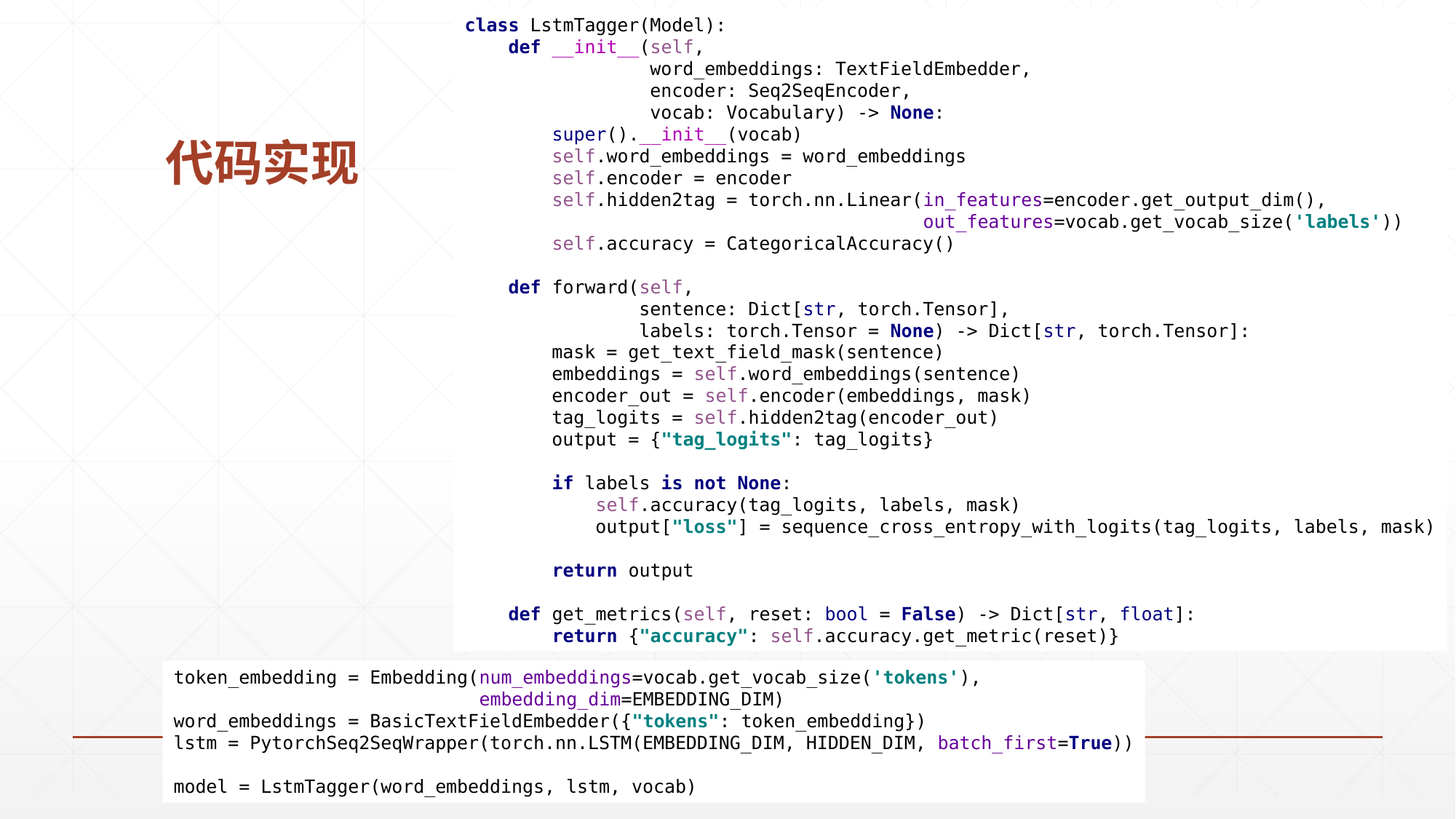

class LstmTagger(Model):
    def __init__(self,
                 word_embeddings: TextFieldEmbedder,
                 encoder: Seq2SeqEncoder,
                 vocab: Vocabulary) -> None:
        super().__init__(vocab)
        self.word_embeddings = word_embeddings
        self.encoder = encoder
        self.hidden2tag = torch.nn.Linear(in_features=encoder.get_output_dim(),
                                          out_features=vocab.get_vocab_size('labels'))
        self.accuracy = CategoricalAccuracy()
    def forward(self,
                sentence: Dict[str, torch.Tensor],
                labels: torch.Tensor = None) -> Dict[str, torch.Tensor]:
        mask = get_text_field_mask(sentence)
        embeddings = self.word_embeddings(sentence)
        encoder_out = self.encoder(embeddings, mask)
        tag_logits = self.hidden2tag(encoder_out)
        output = {"tag_logits": tag_logits}
        if labels is not None:
            self.accuracy(tag_logits, labels, mask)
            output["loss"] = sequence_cross_entropy_with_logits(tag_logits, labels, mask)
        return output
    def get_metrics(self, reset: bool = False) -> Dict[str, float]:
        return {"accuracy": self.accuracy.get_metric(reset)}
# 代码实现

token_embedding = Embedding(num_embeddings=vocab.get_vocab_size('tokens'),
                            embedding_dim=EMBEDDING_DIM)
word_embeddings = BasicTextFieldEmbedder({"tokens": token_embedding})
lstm = PytorchSeq2SeqWrapper(torch.nn.LSTM(EMBEDDING_DIM, HIDDEN_DIM, batch_first=True))
model = LstmTagger(word_embeddings, lstm, vocab)